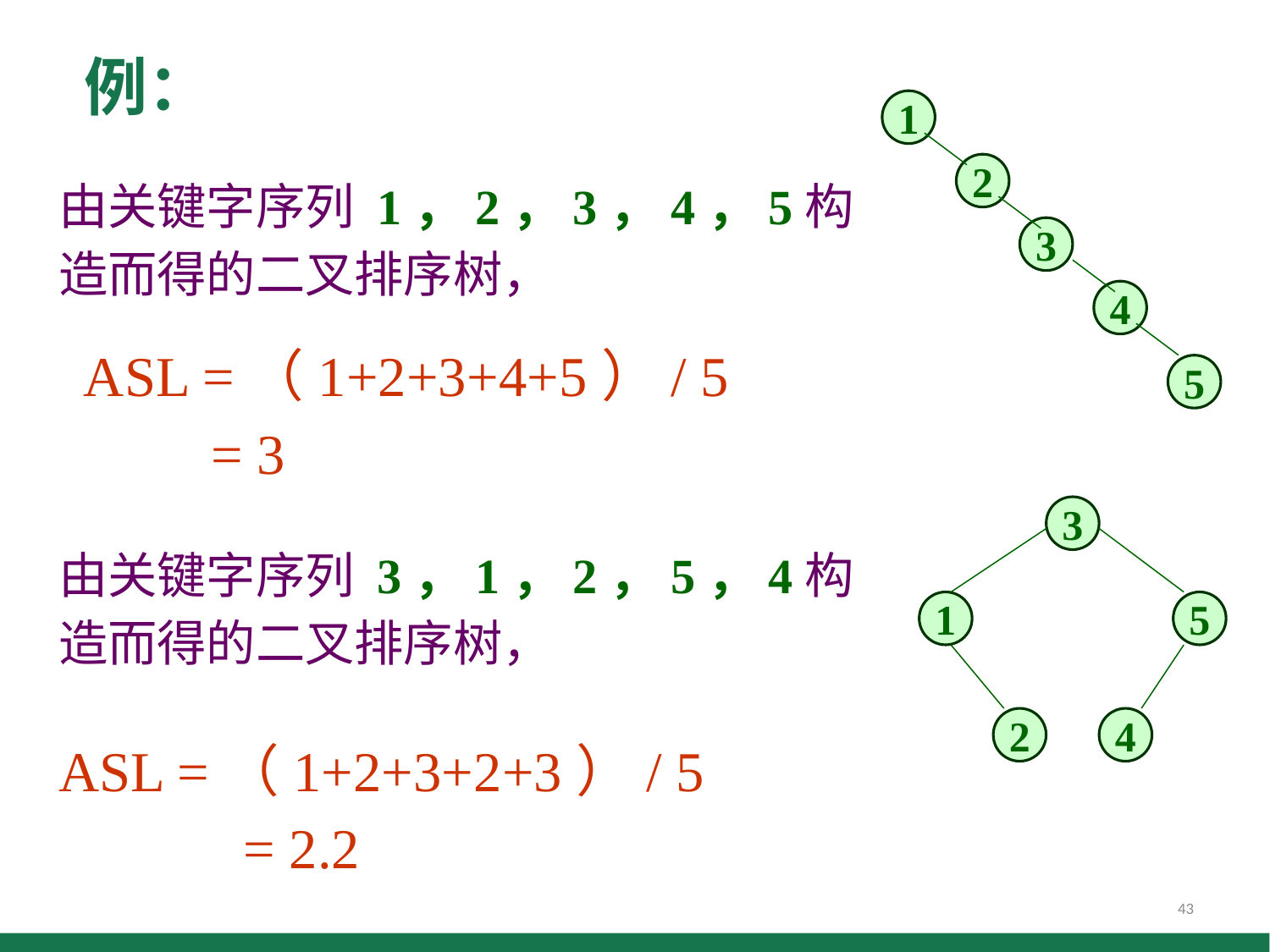

例：
1

2
由关键字序列 1，2，3，4，5构造而得的二叉排序树，

3

4
ASL =（1+2+3+4+5）/ 5
         = 3

5
3

由关键字序列 3，1，2，5，4构造而得的二叉排序树，
1
5

2
4
ASL =（1+2+3+2+3）/ 5
             = 2.2
43